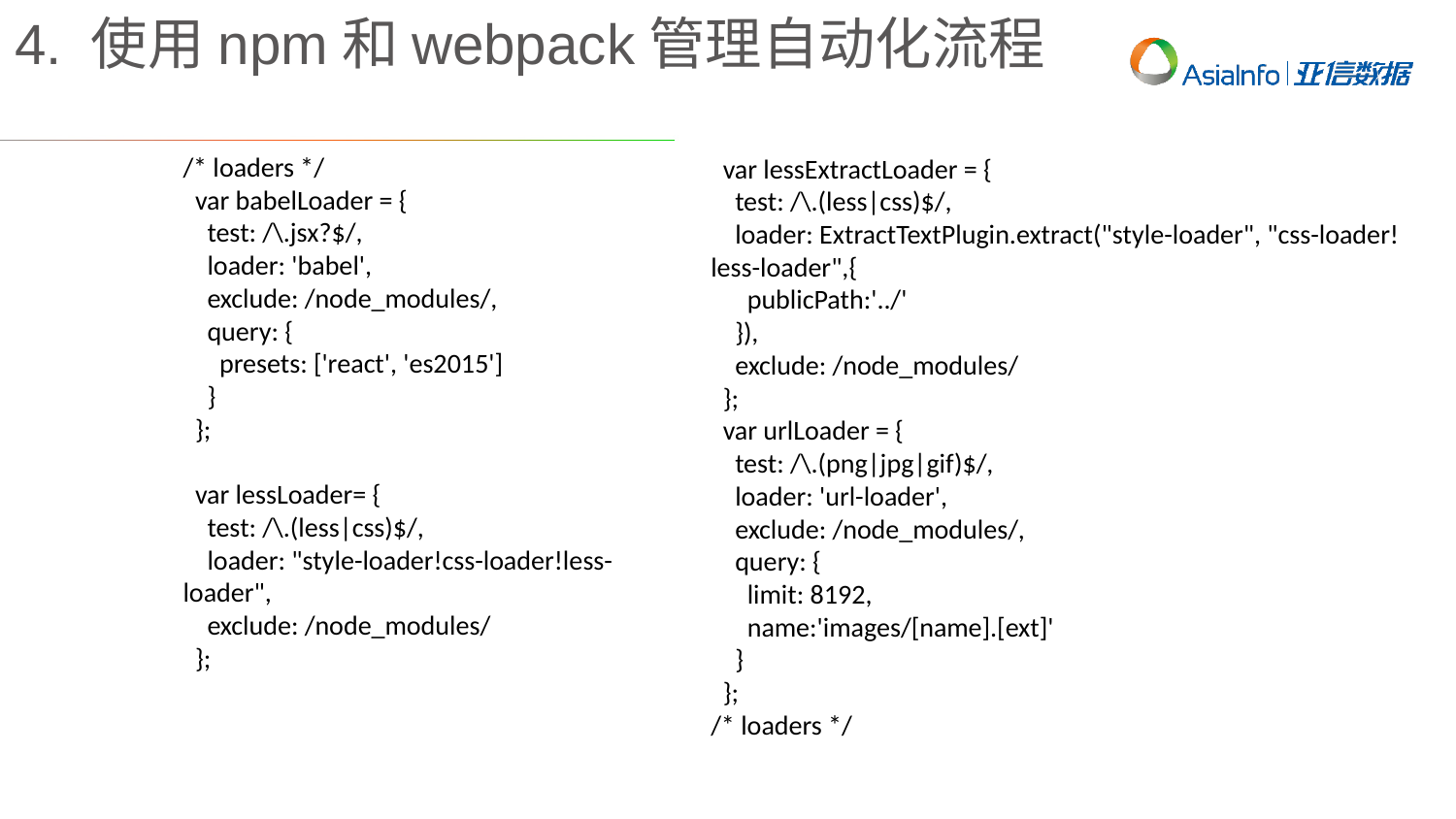

4. 使用npm和webpack管理自动化流程

  var lessExtractLoader = {
    test: /\.(less|css)$/,
    loader: ExtractTextPlugin.extract("style-loader", "css-loader!less-loader",{
      publicPath:'../'
    }),
    exclude: /node_modules/
  };
  var urlLoader = {
    test: /\.(png|jpg|gif)$/,
    loader: 'url-loader',
    exclude: /node_modules/,
    query: {
      limit: 8192,
      name:'images/[name].[ext]'
    }
  };
/* loaders */
/* loaders */
  var babelLoader = {
    test: /\.jsx?$/,
    loader: 'babel',
    exclude: /node_modules/,
    query: {
      presets: ['react', 'es2015']
    }
  };

  var lessLoader= {
    test: /\.(less|css)$/,
    loader: "style-loader!css-loader!less-loader",
    exclude: /node_modules/
  };